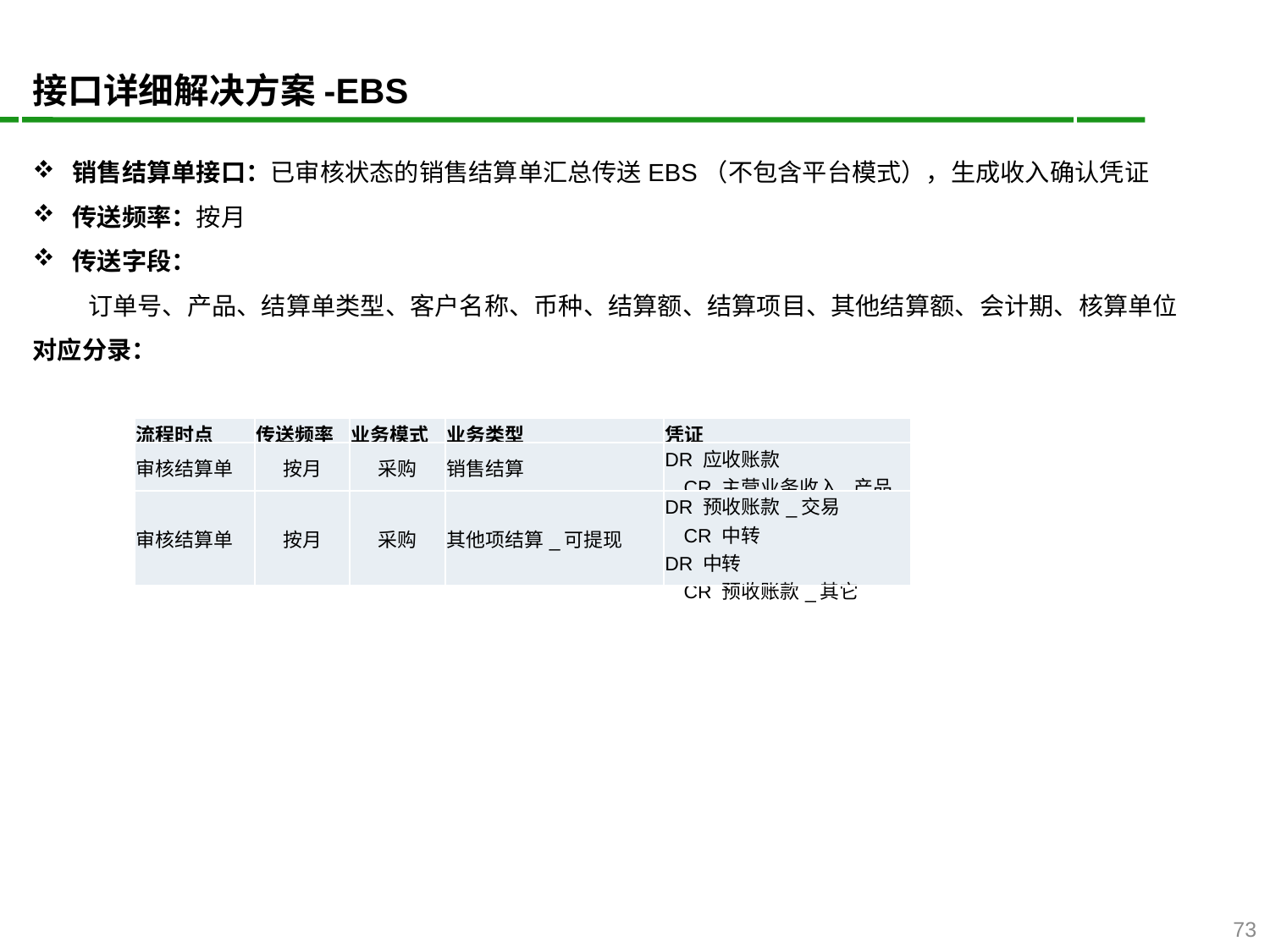

接口详细解决方案-EBS
销售结算单接口：已审核状态的销售结算单汇总传送EBS（不包含平台模式），生成收入确认凭证
传送频率：按月
传送字段：
         订单号、产品、结算单类型、客户名称、币种、结算额、结算项目、其他结算额、会计期、核算单位
对应分录：

| 流程时点 | 传送频率 | 业务模式 | 业务类型 | 凭证 |
| --- | --- | --- | --- | --- |
| 审核结算单 | 按月 | 采购 | 销售结算 | DR 应收账款 CR 主营业务收入.产品 |
| 审核结算单 | 按月 | 采购 | 其他项结算\_可提现 | DR 预收账款\_交易 CR 中转 DR 中转 CR 预收账款\_其它 |
73